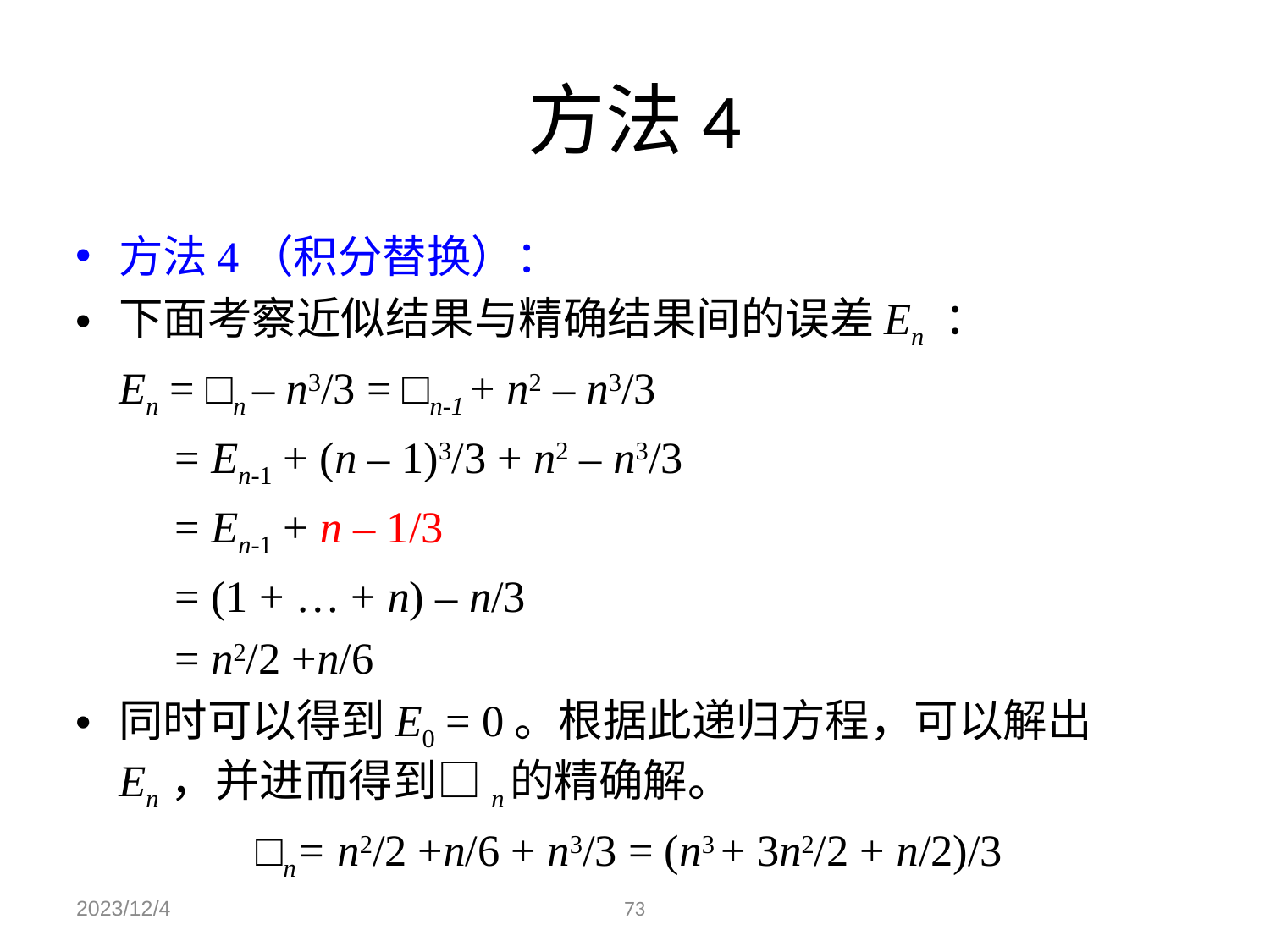

# 方法4
方法4（积分替换）：
下面考察近似结果与精确结果间的误差En ：
	En = □n – n3/3 = □n-1 + n2 – n3/3
	     = En-1 + (n – 1)3/3 + n2 – n3/3
	     = En-1 + n – 1/3
	     = (1 + … + n) – n/3
	     = n2/2 +n/6
同时可以得到E0 = 0。根据此递归方程，可以解出En ，并进而得到□n的精确解。
□n= n2/2 +n/6 + n3/3 = (n3 + 3n2/2 + n/2)/3

2023/12/4
73